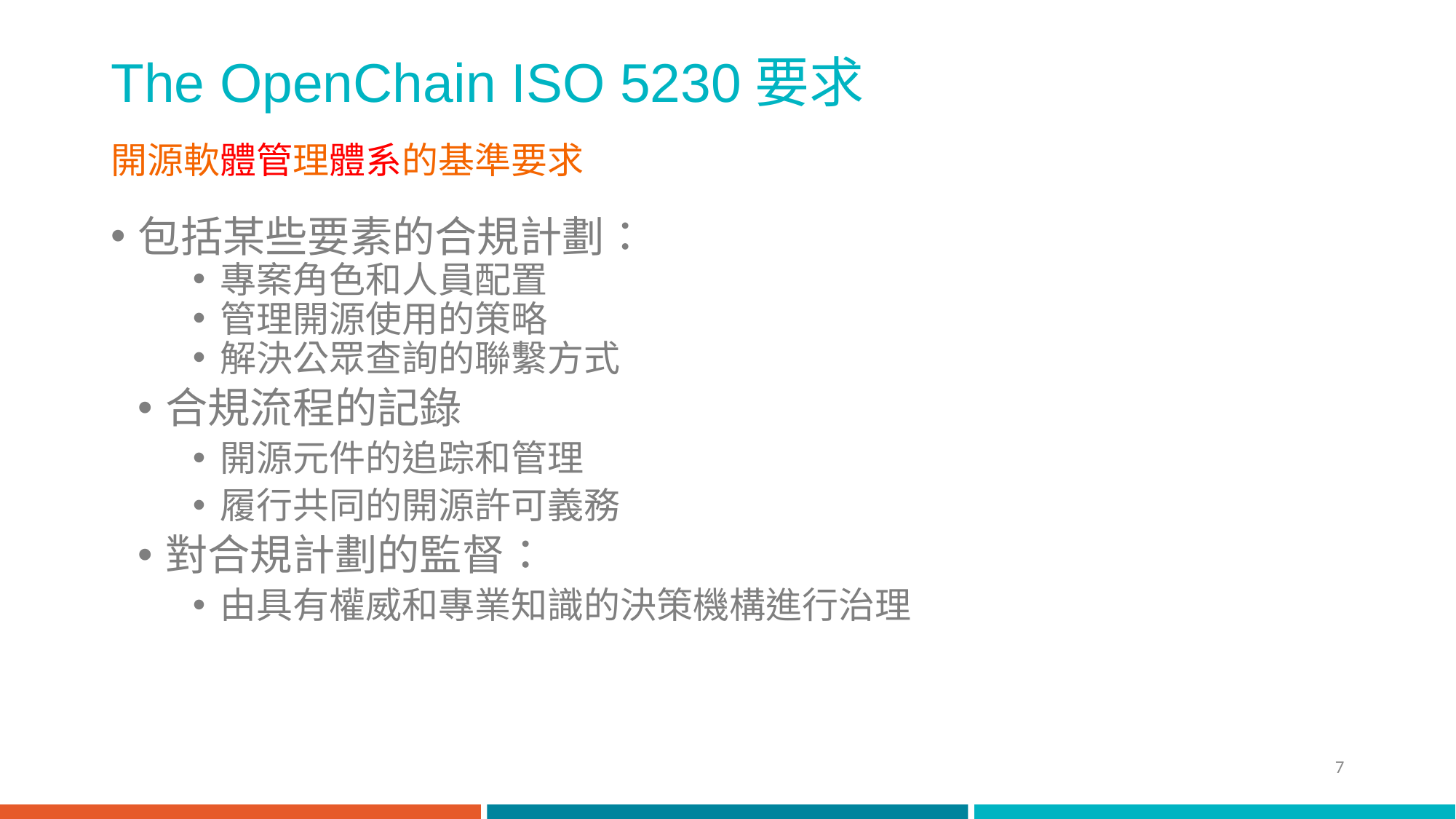

# The OpenChain ISO 5230要求
開源軟體管理體系的基準要求
包括某些要素的合規計劃：
專案角色和人員配置
管理開源使用的策略
解決公眾查詢的聯繫方式
合規流程的記錄
開源元件的追踪和管理
履行共同的開源許可義務
對合規計劃的監督：
由具有權威和專業知識的決策機構進行治理
7